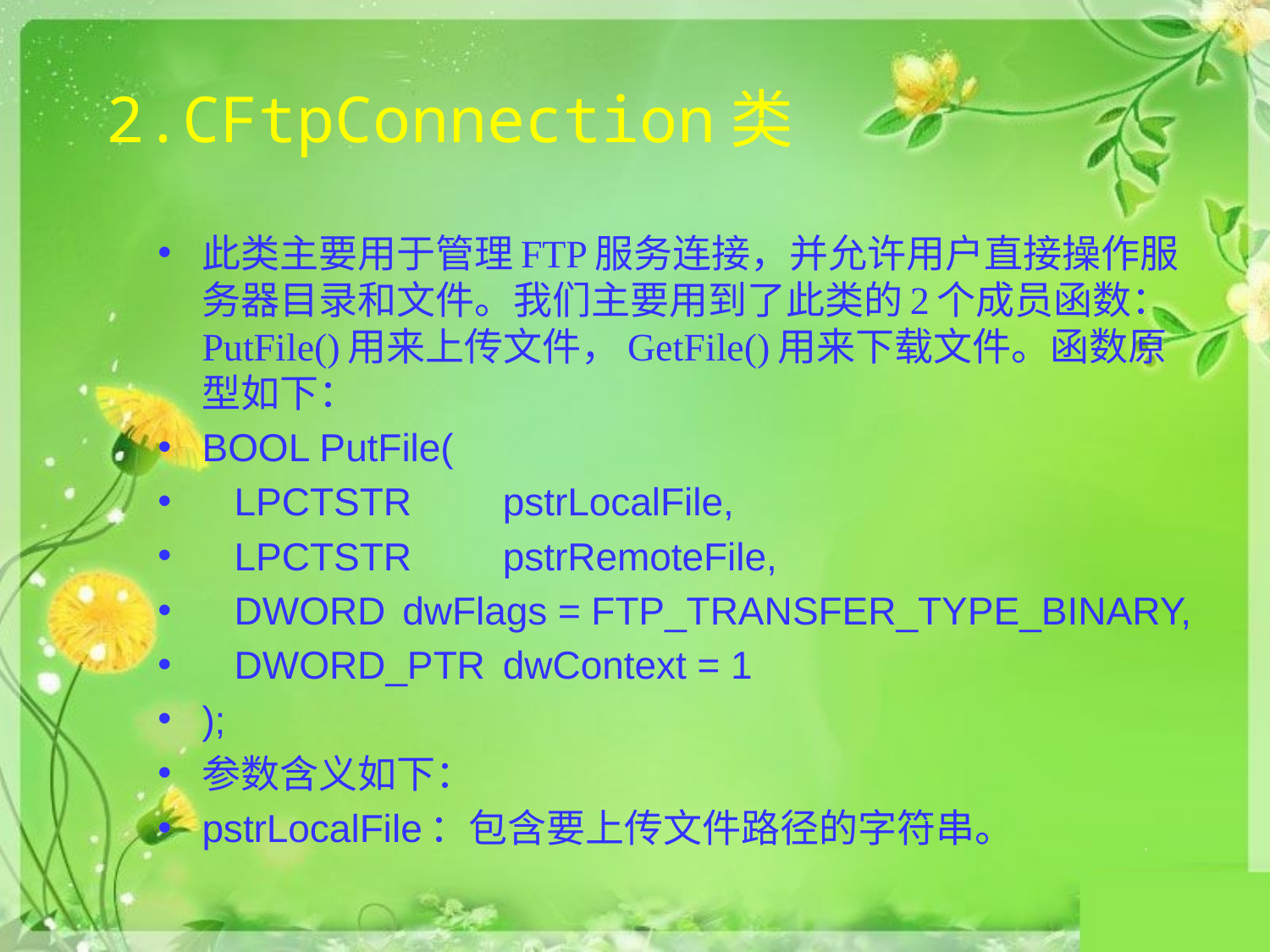

# 2.CFtpConnection类
此类主要用于管理FTP服务连接，并允许用户直接操作服务器目录和文件。我们主要用到了此类的2个成员函数：PutFile()用来上传文件，GetFile()用来下载文件。函数原型如下：
BOOL PutFile(
   LPCTSTR 		pstrLocalFile,
   LPCTSTR 		pstrRemoteFile,
   DWORD 		dwFlags = FTP_TRANSFER_TYPE_BINARY,
   DWORD_PTR 	dwContext = 1
);
参数含义如下：
pstrLocalFile：包含要上传文件路径的字符串。